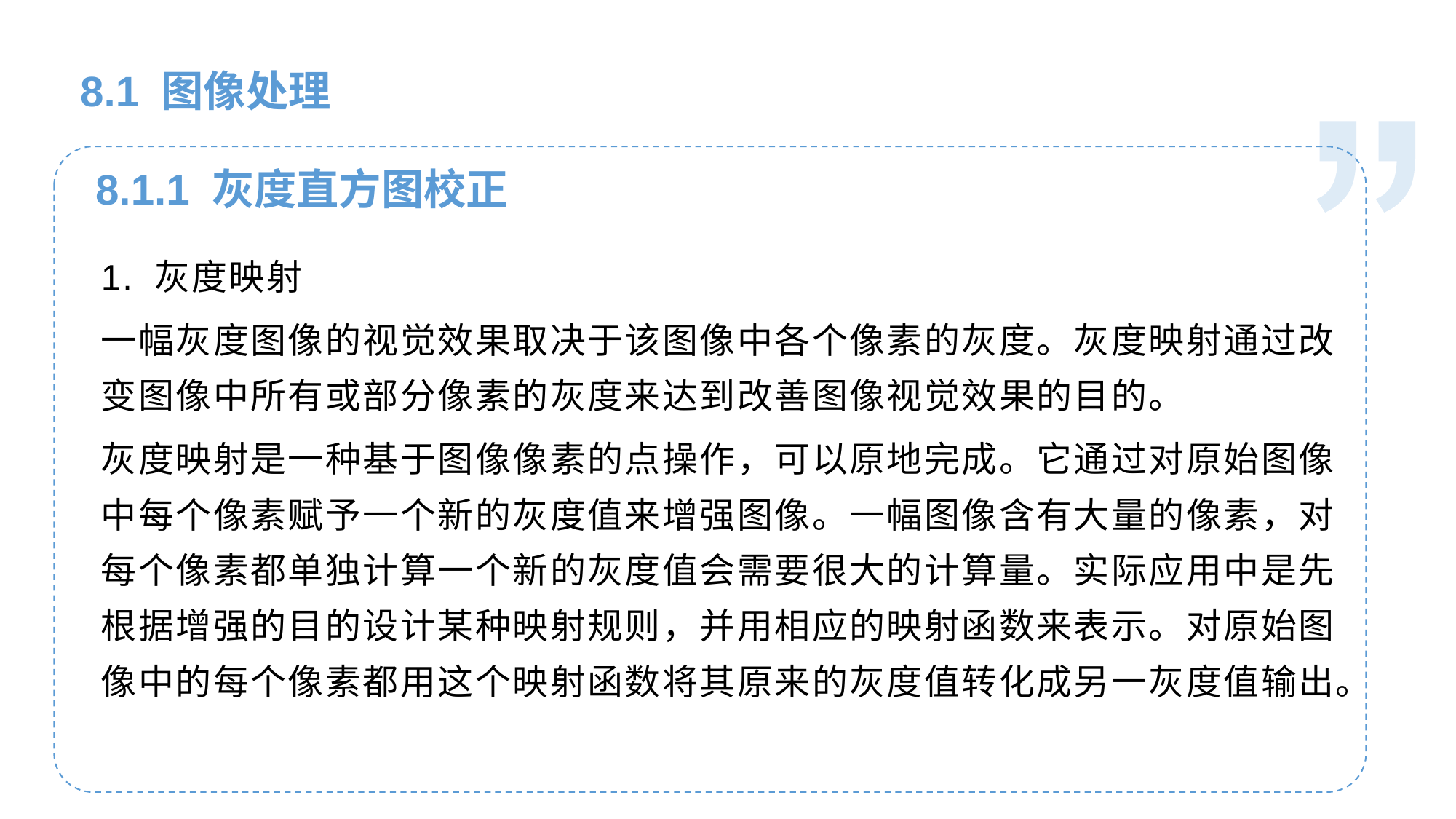

人工智能基础
8.1 图像处理

8.1.1 灰度直方图校正
1. 灰度映射
一幅灰度图像的视觉效果取决于该图像中各个像素的灰度。灰度映射通过改变图像中所有或部分像素的灰度来达到改善图像视觉效果的目的。
灰度映射是一种基于图像像素的点操作，可以原地完成。它通过对原始图像中每个像素赋予一个新的灰度值来增强图像。一幅图像含有大量的像素，对每个像素都单独计算一个新的灰度值会需要很大的计算量。实际应用中是先根据增强的目的设计某种映射规则，并用相应的映射函数来表示。对原始图像中的每个像素都用这个映射函数将其原来的灰度值转化成另一灰度值输出。